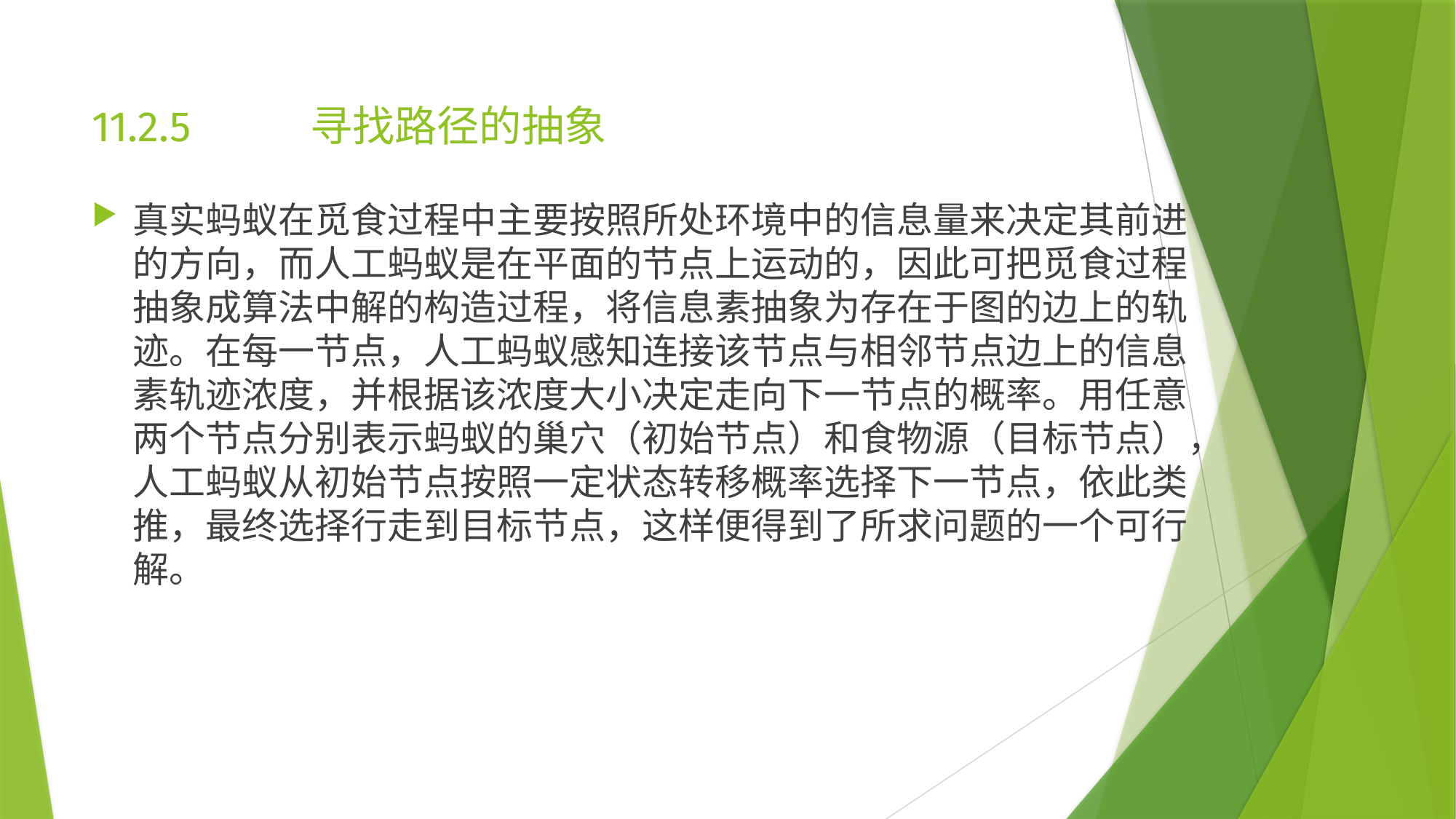

11.2.5 	寻找路径的抽象
真实蚂蚁在觅食过程中主要按照所处环境中的信息量来决定其前进的方向，而人工蚂蚁是在平面的节点上运动的，因此可把觅食过程抽象成算法中解的构造过程，将信息素抽象为存在于图的边上的轨迹。在每一节点，人工蚂蚁感知连接该节点与相邻节点边上的信息素轨迹浓度，并根据该浓度大小决定走向下一节点的概率。用任意两个节点分别表示蚂蚁的巢穴（初始节点）和食物源（目标节点），人工蚂蚁从初始节点按照一定状态转移概率选择下一节点，依此类推，最终选择行走到目标节点，这样便得到了所求问题的一个可行解。